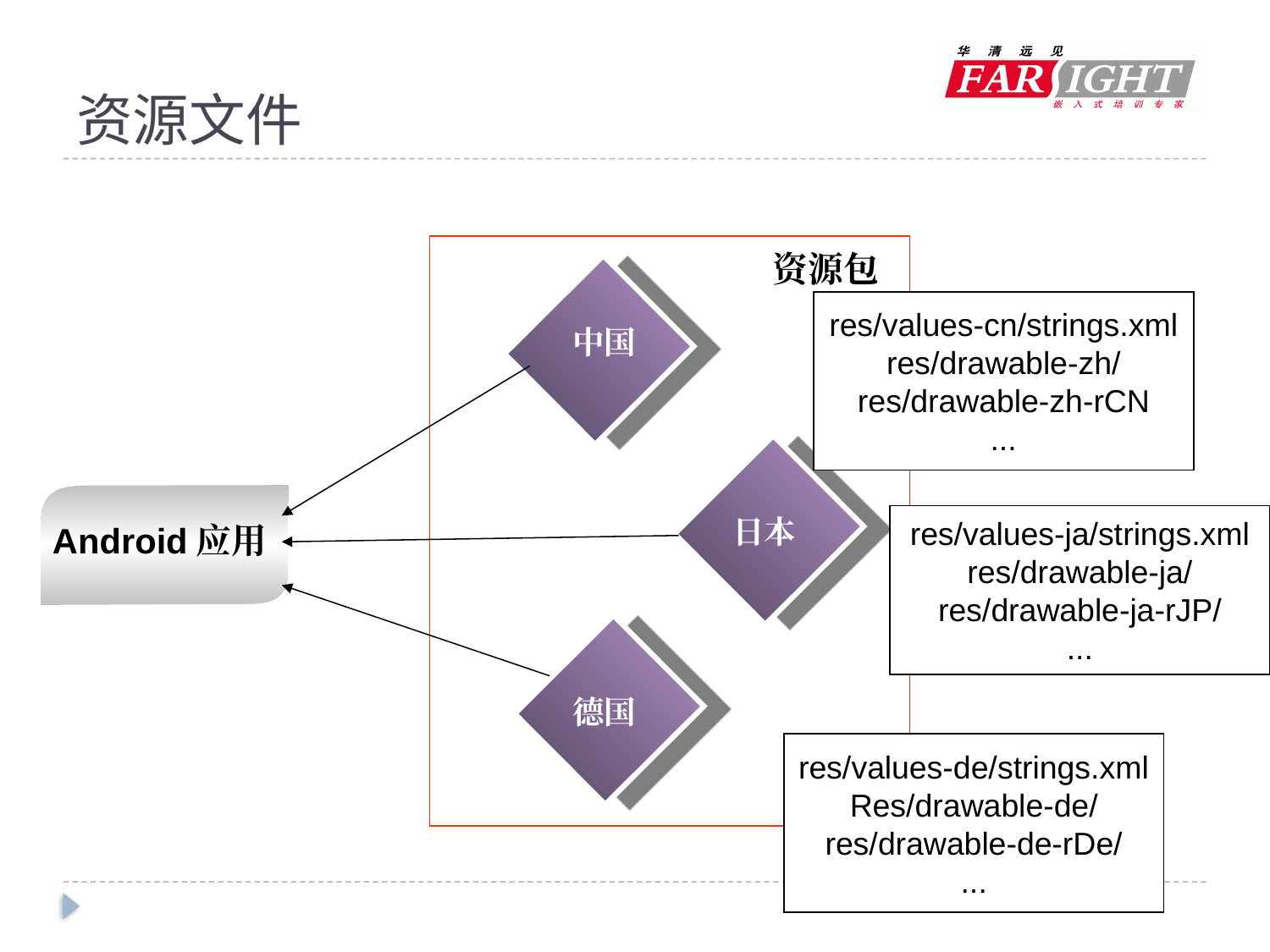

# 资源文件

资源包

中国
res/values-cn/strings.xml
res/drawable-zh/
res/drawable-zh-rCN
...

日本

Android应用
res/values-ja/strings.xml
res/drawable-ja/
res/drawable-ja-rJP/
...

德国
res/values-de/strings.xml
Res/drawable-de/
res/drawable-de-rDe/
...